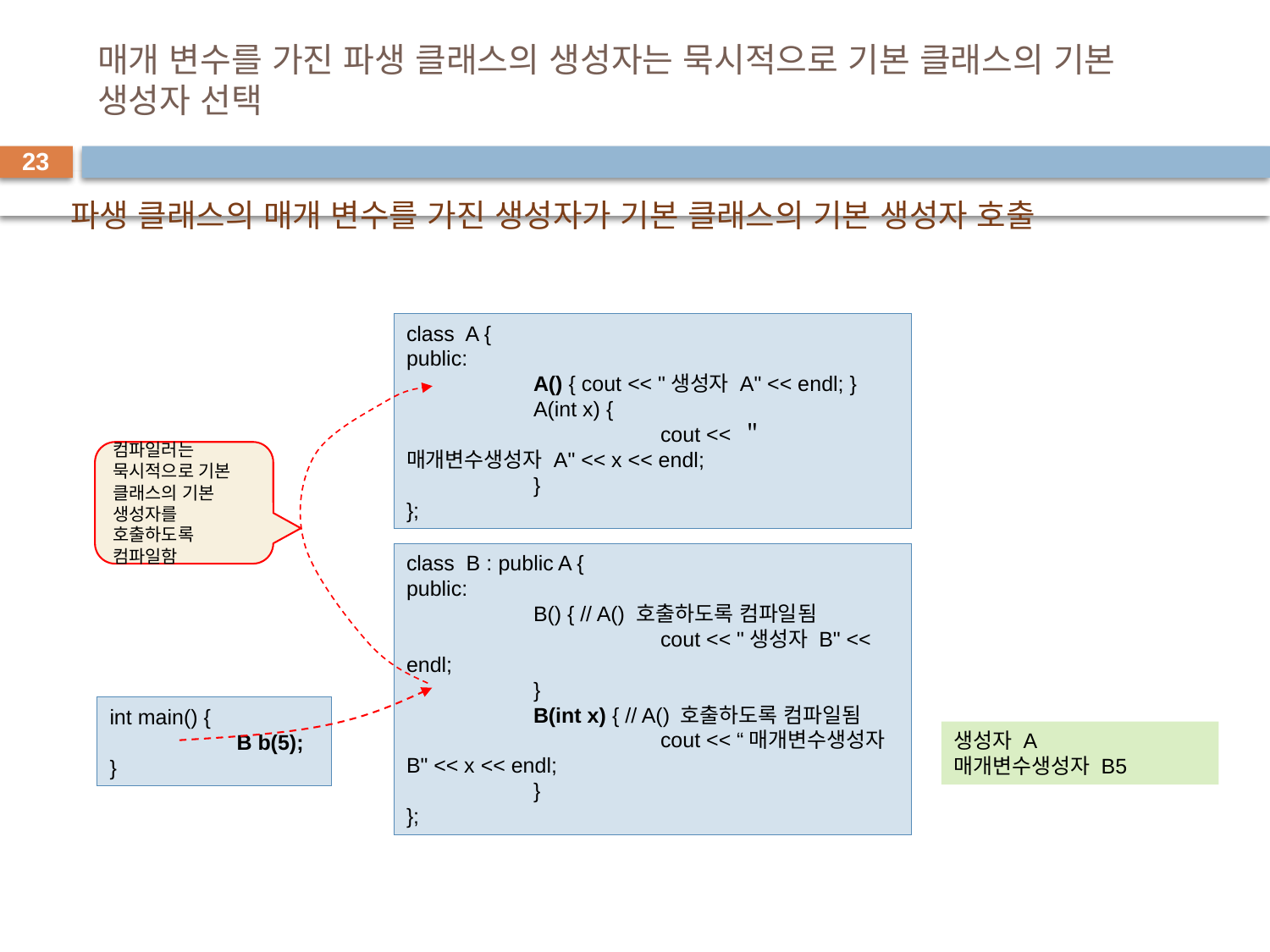

# 매개 변수를 가진 파생 클래스의 생성자는 묵시적으로 기본 클래스의 기본 생성자 선택
23
파생 클래스의 매개 변수를 가진 생성자가 기본 클래스의 기본 생성자 호출
class  A {
public:
	A() { cout << "생성자 A" << endl; }
	A(int x) {
		cout << ＂매개변수생성자 A" << x << endl;
	}
};

컴파일러는 묵시적으로 기본 클래스의 기본 생성자를 호출하도록 컴파일함
class  B : public A {
public:
	B() { // A() 호출하도록 컴파일됨
		cout << "생성자 B" << endl;
	}
	B(int x) { // A() 호출하도록 컴파일됨
		cout << “매개변수생성자 B" << x << endl;
	}
};

int main() {
	B b(5);
}
생성자 A
매개변수생성자 B5